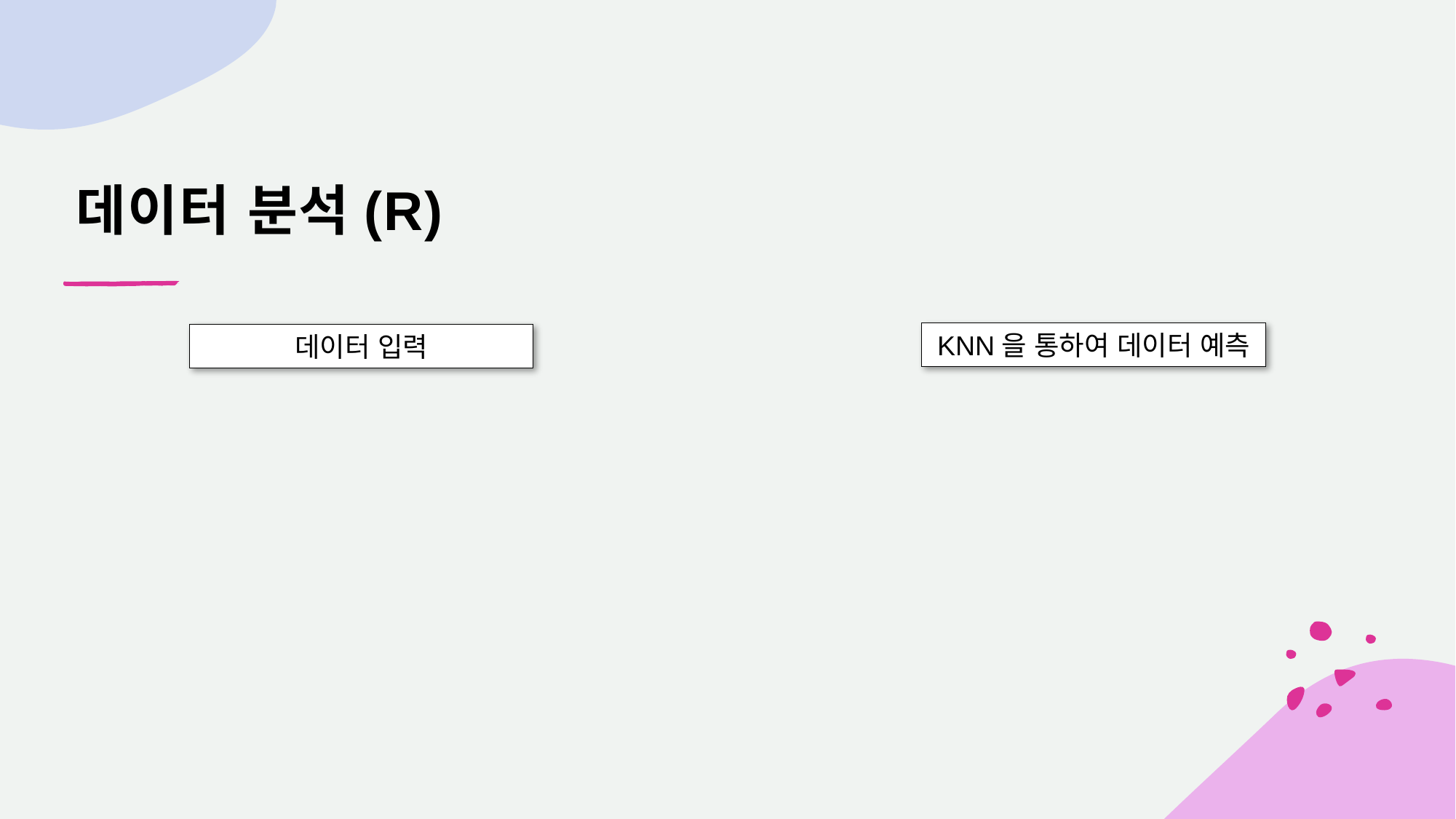

# 데이터 분석(R)
KNN을 통하여 데이터 예측
데이터 입력